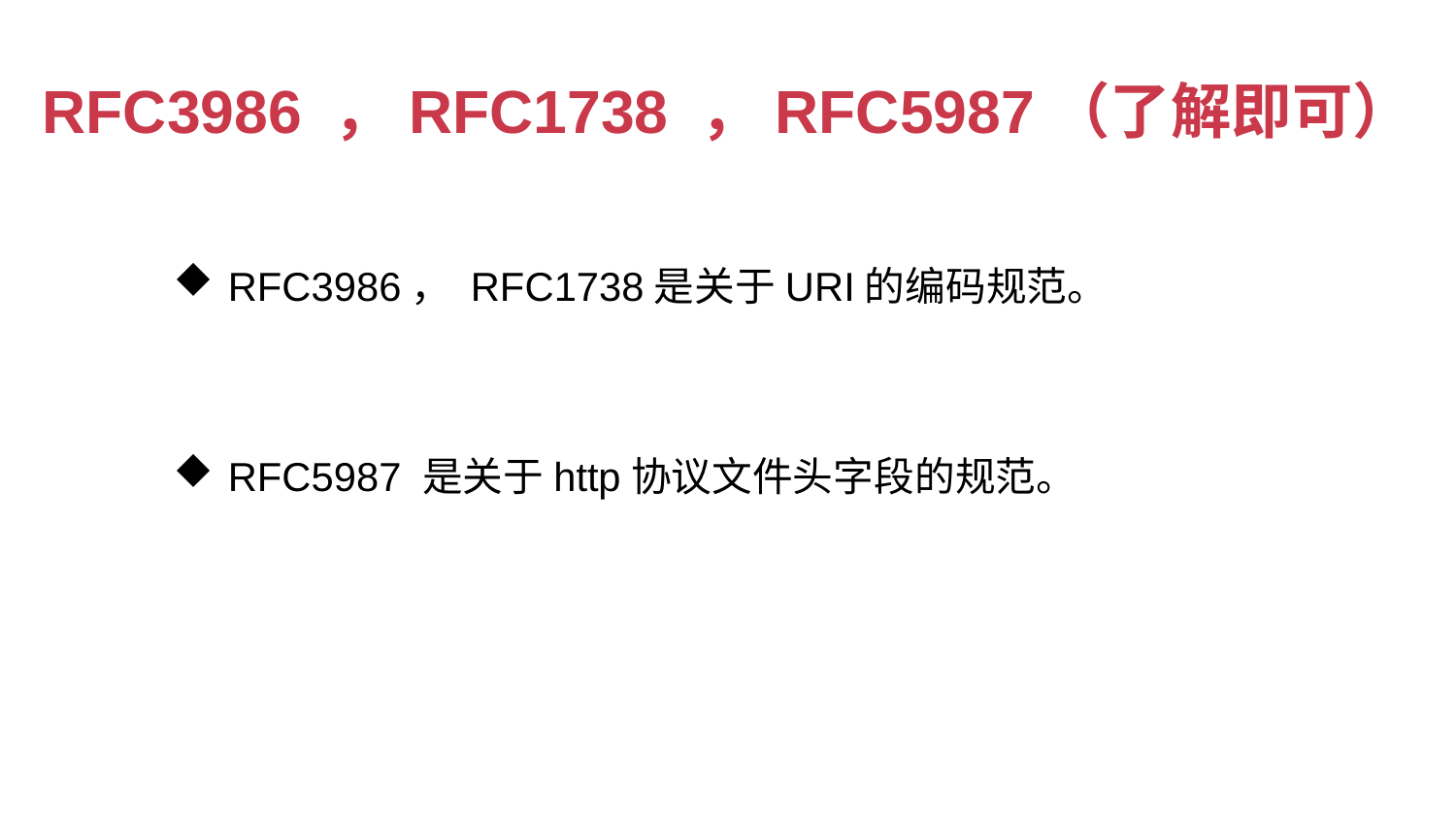

RFC3986 ，RFC1738 ，RFC5987（了解即可）
RFC3986， RFC1738是关于URI的编码规范。
RFC5987 是关于http协议文件头字段的规范。